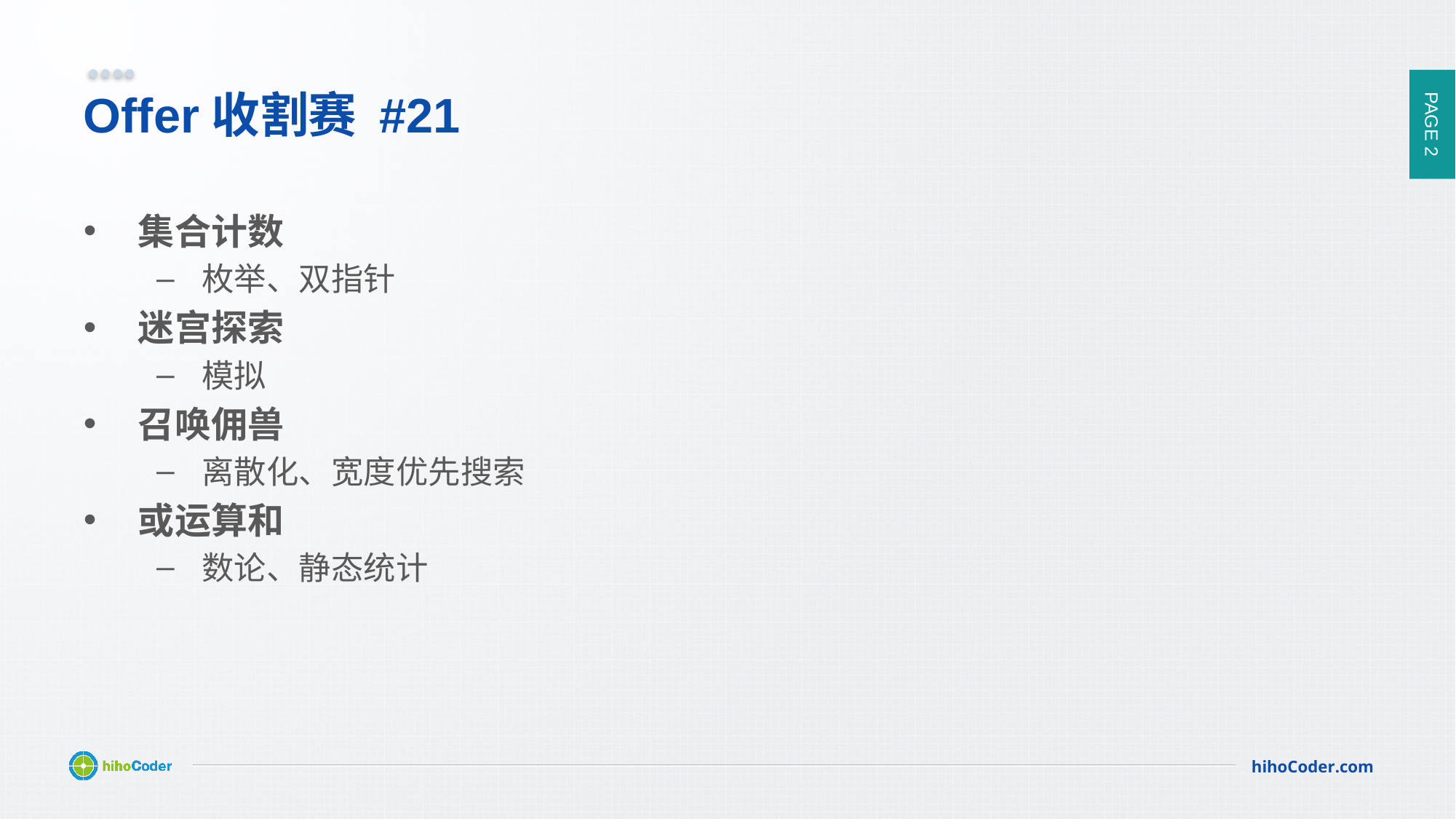

# Offer收割赛 #21

集合计数
枚举、双指针
迷宫探索
模拟
召唤佣兽
离散化、宽度优先搜索
或运算和
数论、静态统计